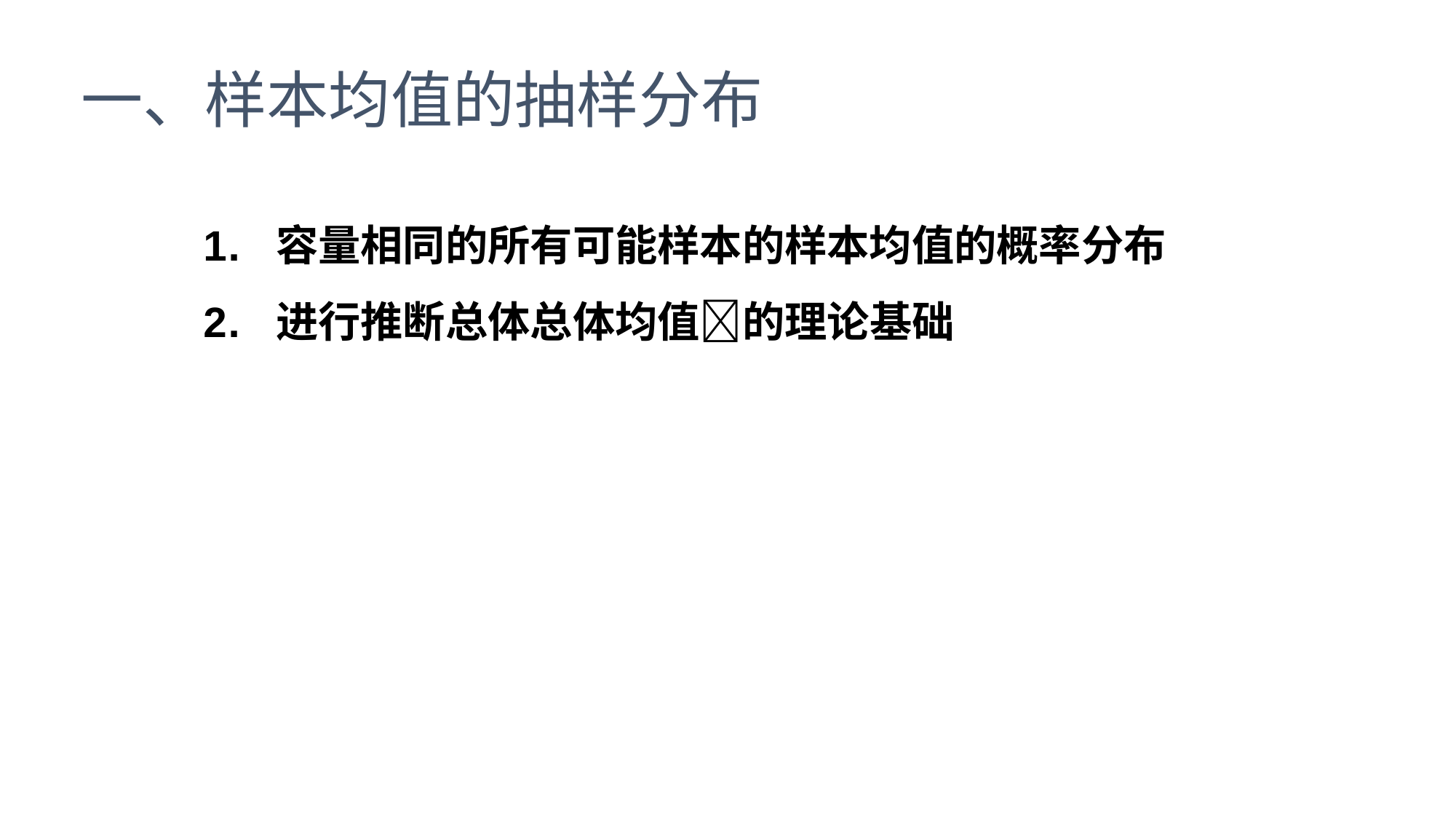

# 一、样本均值的抽样分布
容量相同的所有可能样本的样本均值的概率分布
进行推断总体总体均值μ的理论基础